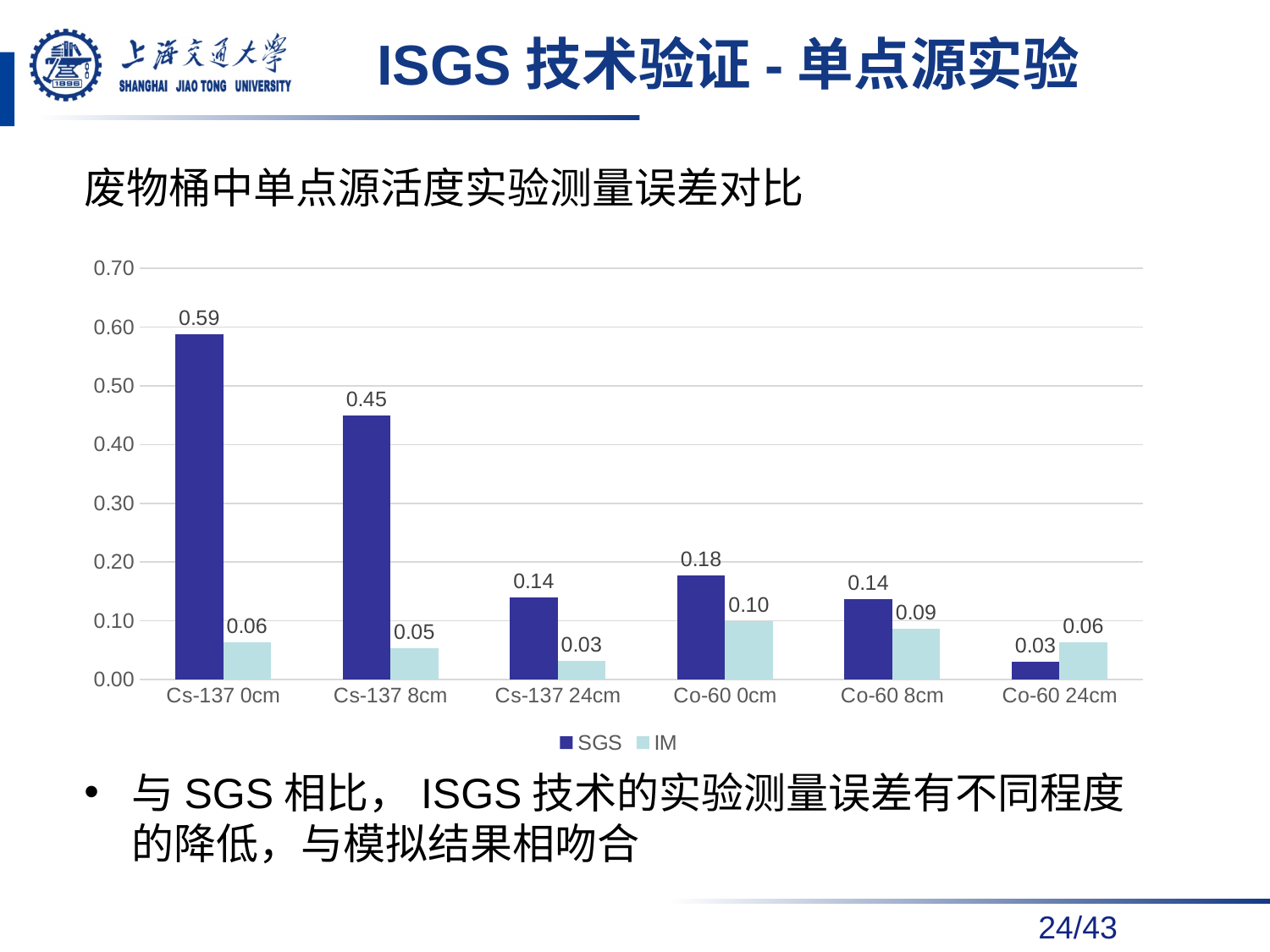

# ISGS技术验证-单点源实验
废物桶中单点源活度实验测量误差对比

### Chart

| Category | SGS | IM |
|---|---|---|
| Cs-137 0cm | 0.587301587301587 | 0.0638297872340425 |
| Cs-137 8cm | 0.449275362318841 | 0.0526315789473684 |
| Cs-137 24cm | 0.14 | 0.0309278350515465 |
| Co-60 0cm | 0.176470588235294 | 0.0989010989010987 |
| Co-60 8cm | 0.136363636363636 | 0.0869565217391304 |
| Co-60 24cm | 0.03 | 0.0638297872340425 |
与SGS相比，ISGS技术的实验测量误差有不同程度的降低，与模拟结果相吻合